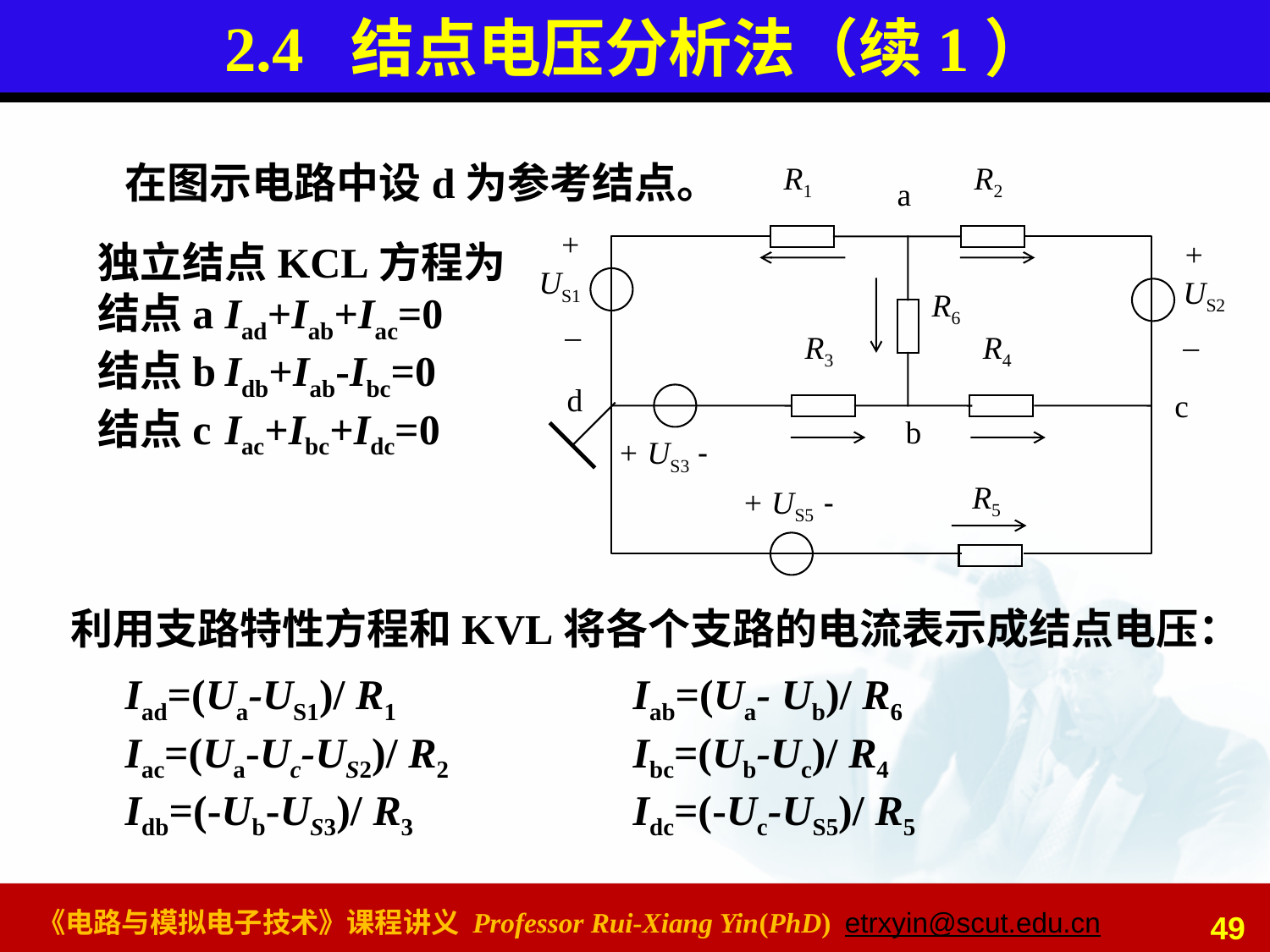

# 2.4  结点电压分析法（续1）
在图示电路中设d为参考结点。
R1
R2
a
+
US1
_

+
US2
_

R6

R3
R4

d
c

b

+ US3 -

R5
+ US5  -

独立结点KCL方程为
结点a	Iad+Iab+Iac=0
结点b	Idb+Iab-Ibc=0
结点c	Iac+Ibc+Idc=0

利用支路特性方程和KVL将各个支路的电流表示成结点电压：
Iad=(Ua-US1)/ R1		Iab=(Ua- Ub)/ R6
Iac=(Ua-Uc-US2)/ R2		Ibc=(Ub-Uc)/ R4
Idb=(-Ub-US3)/ R3		Idc=(-Uc-US5)/ R5
49